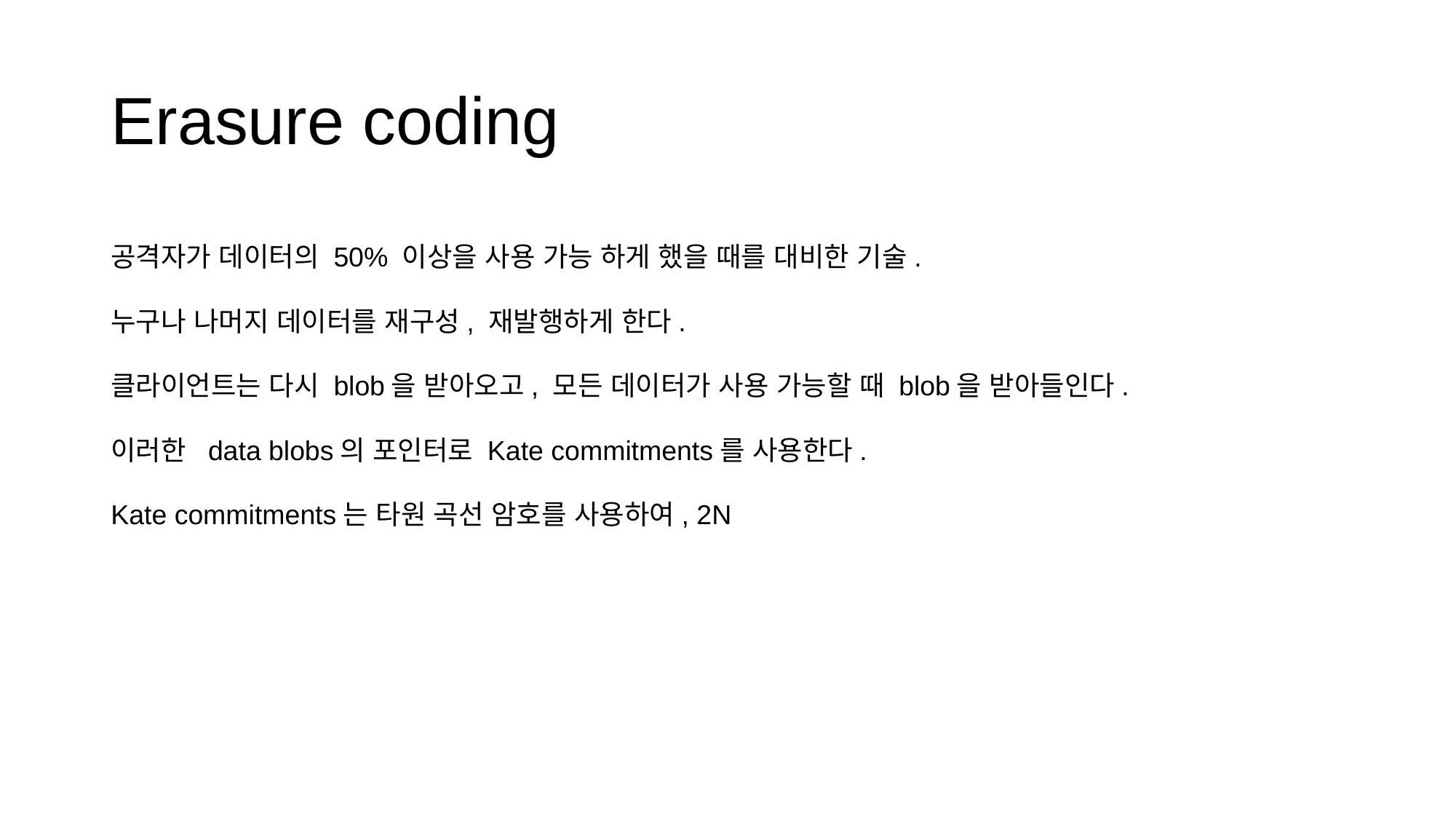

# Erasure coding
공격자가 데이터의 50% 이상을 사용 가능 하게 했을 때를 대비한 기술.
누구나 나머지 데이터를 재구성, 재발행하게 한다.
클라이언트는 다시 blob을 받아오고, 모든 데이터가 사용 가능할 때 blob을 받아들인다.
이러한  data blobs의 포인터로 Kate commitments를 사용한다.
Kate commitments는 타원 곡선 암호를 사용하여, 2N